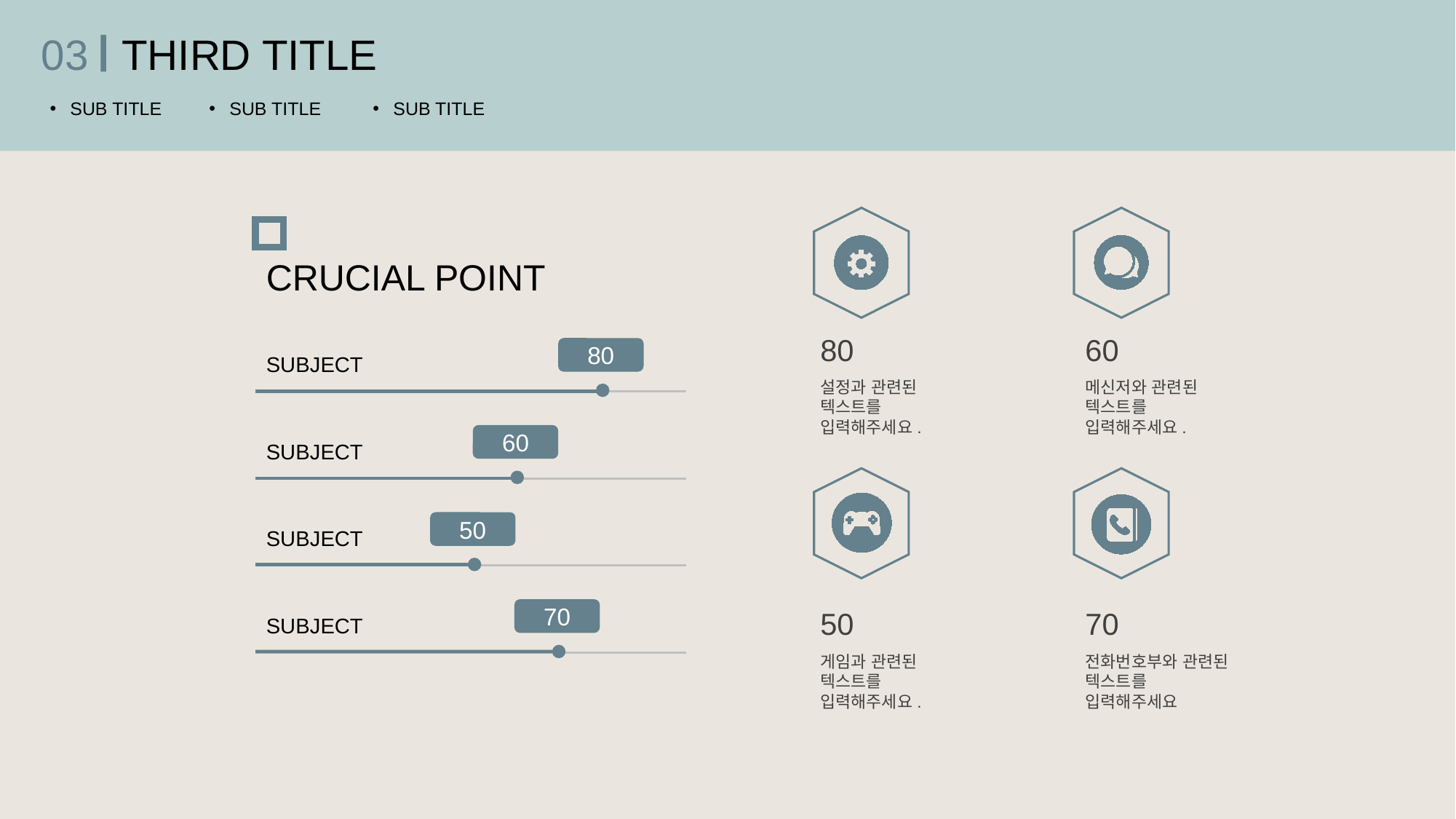

03
THIRD TITLE

SUB TITLE
SUB TITLE
SUB TITLE

CRUCIAL POINT
80
60
80
SUBJECT

설정과 관련된 텍스트를 입력해주세요.
메신저와 관련된 텍스트를 입력해주세요.
60
SUBJECT

50
SUBJECT

70
SUBJECT

50
70
게임과 관련된 텍스트를 입력해주세요.
전화번호부와 관련된 텍스트를 입력해주세요